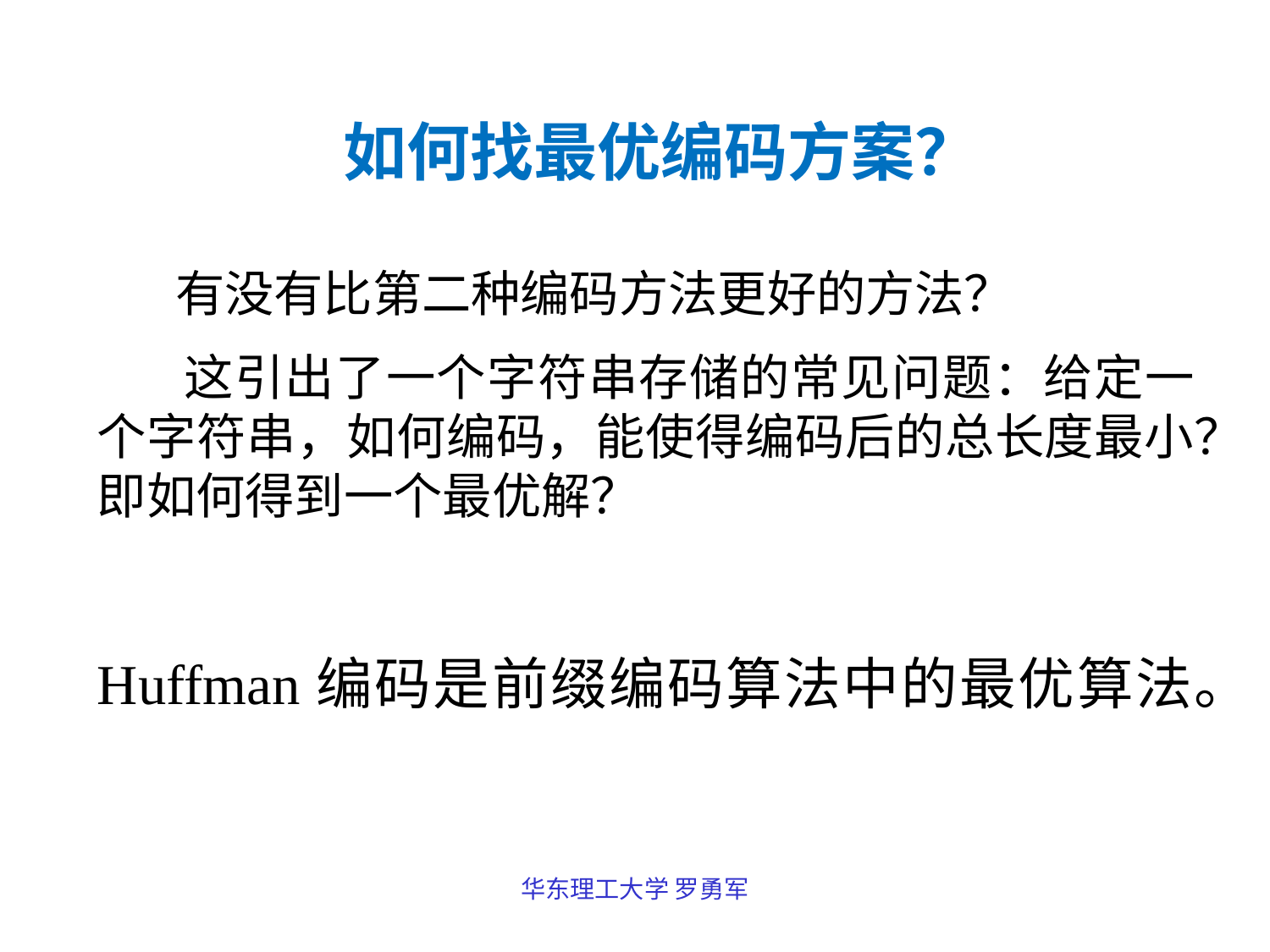

如何找最优编码方案？
      有没有比第二种编码方法更好的方法？
      这引出了一个字符串存储的常见问题：给定一个字符串，如何编码，能使得编码后的总长度最小？即如何得到一个最优解？

Huffman编码是前缀编码算法中的最优算法。
华东理工大学 罗勇军